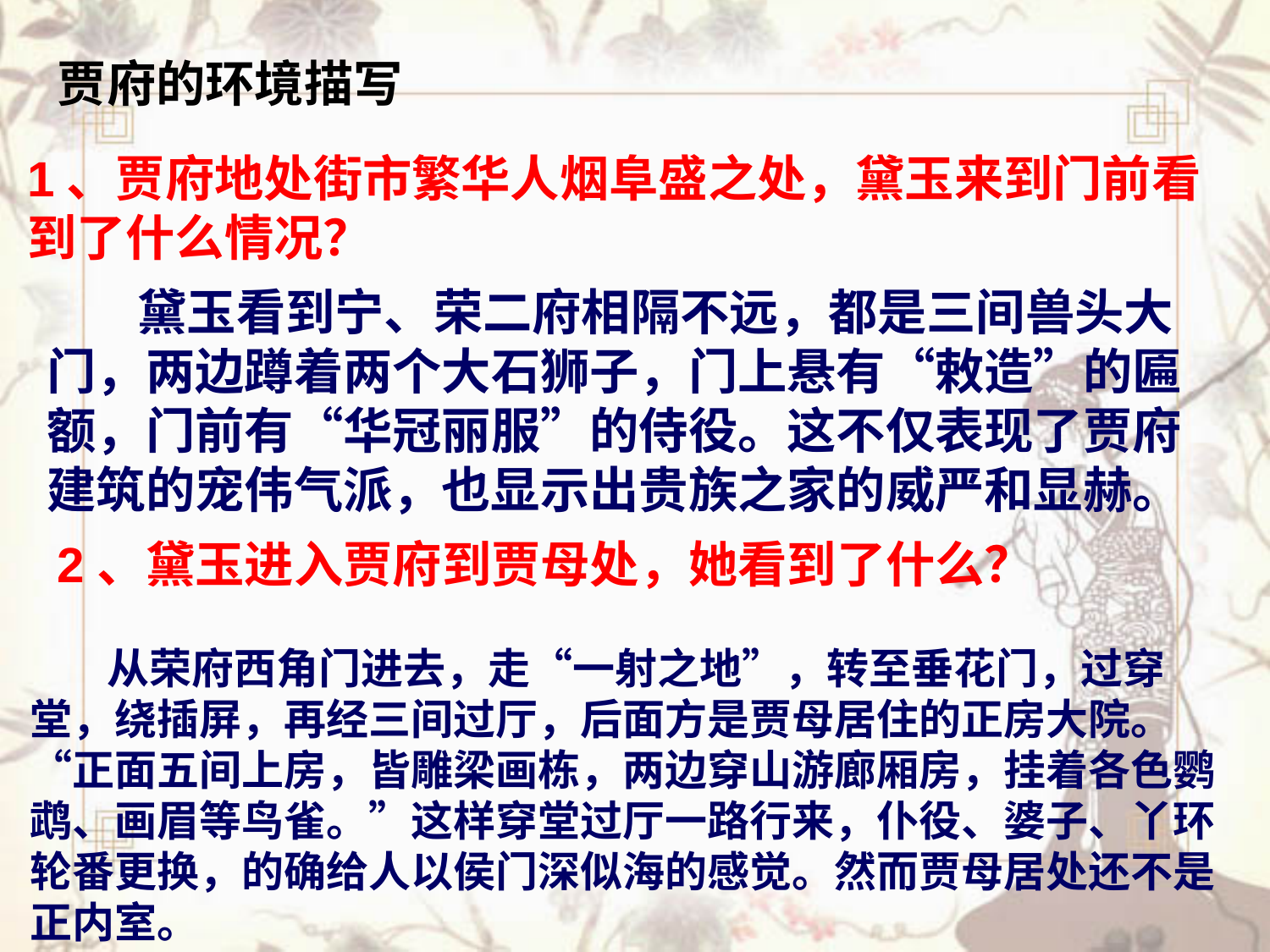

贾府的环境描写
1、贾府地处街市繁华人烟阜盛之处，黛玉来到门前看到了什么情况？
       黛玉看到宁、荣二府相隔不远，都是三间兽头大门，两边蹲着两个大石狮子，门上悬有“敕造”的匾额，门前有“华冠丽服”的侍役。这不仅表现了贾府建筑的宠伟气派，也显示出贵族之家的威严和显赫。
2、黛玉进入贾府到贾母处，她看到了什么？
       从荣府西角门进去，走“一射之地”，转至垂花门，过穿堂，绕插屏，再经三间过厅，后面方是贾母居住的正房大院。“正面五间上房，皆雕梁画栋，两边穿山游廊厢房，挂着各色鹦鹉、画眉等鸟雀。”这样穿堂过厅一路行来，仆役、婆子、丫环轮番更换，的确给人以侯门深似海的感觉。然而贾母居处还不是正内室。